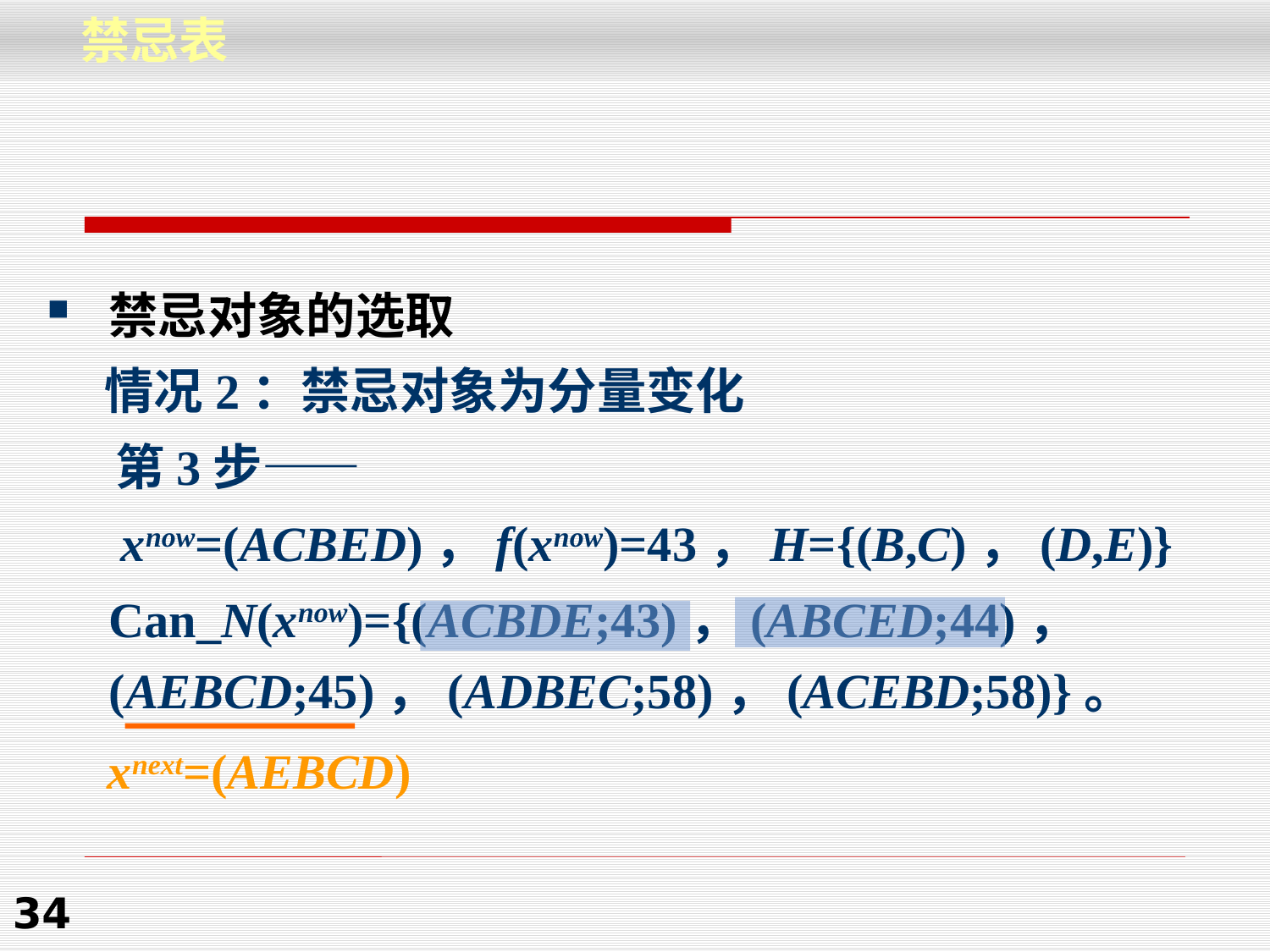

禁忌表
禁忌对象的选取
        情况2：禁忌对象为分量变化
     第3步——
      xnow=(ACBED)，f(xnow)=43，H={(B,C)，(D,E)}
     Can_N(xnow)={(ACBDE;43)，(ABCED;44)，(AEBCD;45)，(ADBEC;58)，(ACEBD;58)}。

     xnext=(AEBCD)